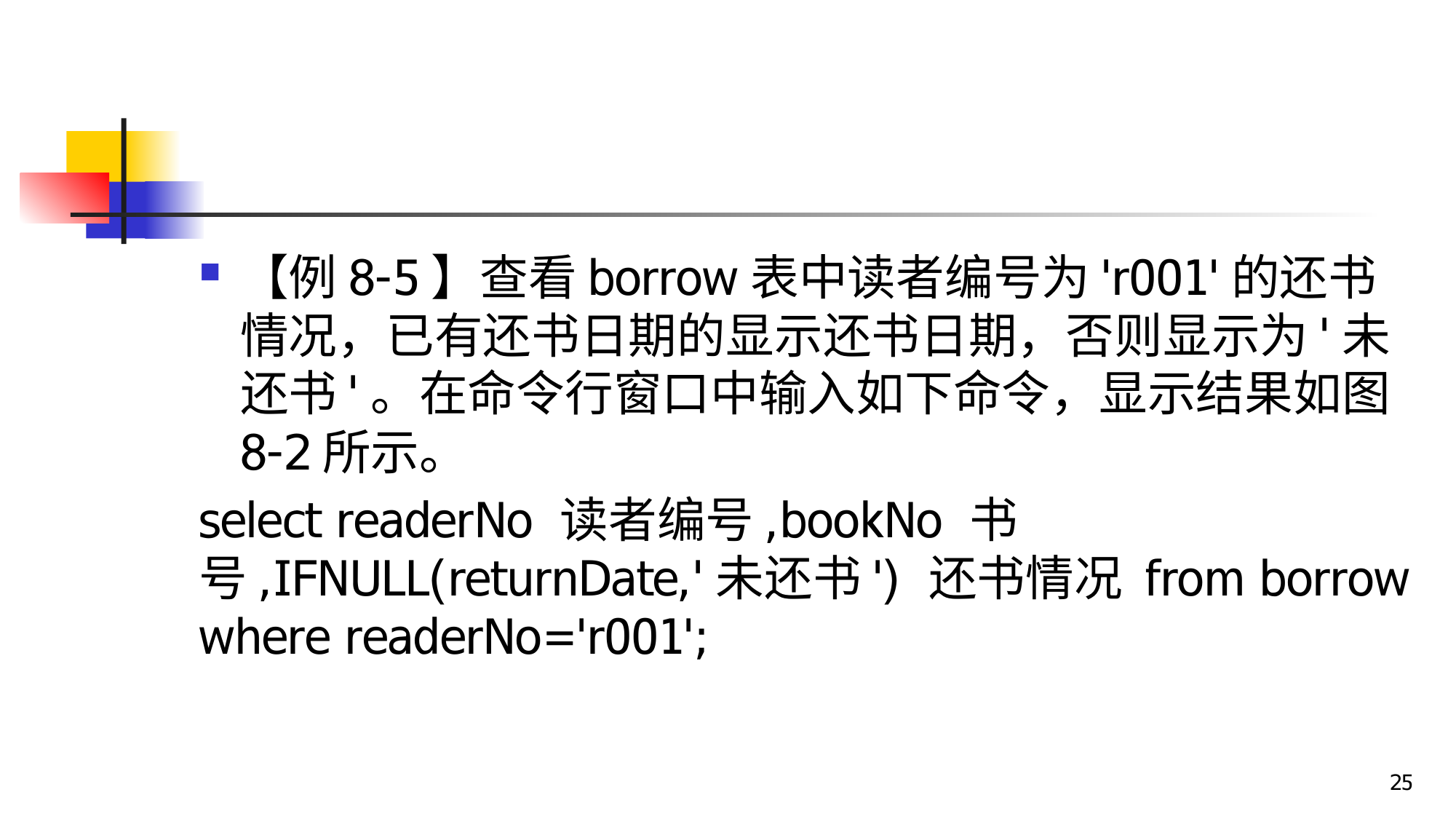

#
【例8-5】查看borrow表中读者编号为'r001'的还书情况，已有还书日期的显示还书日期，否则显示为'未还书'。在命令行窗口中输入如下命令，显示结果如图8-2所示。
select readerNo 读者编号,bookNo 书号,IFNULL(returnDate,'未还书') 还书情况 from borrow where readerNo='r001';

25